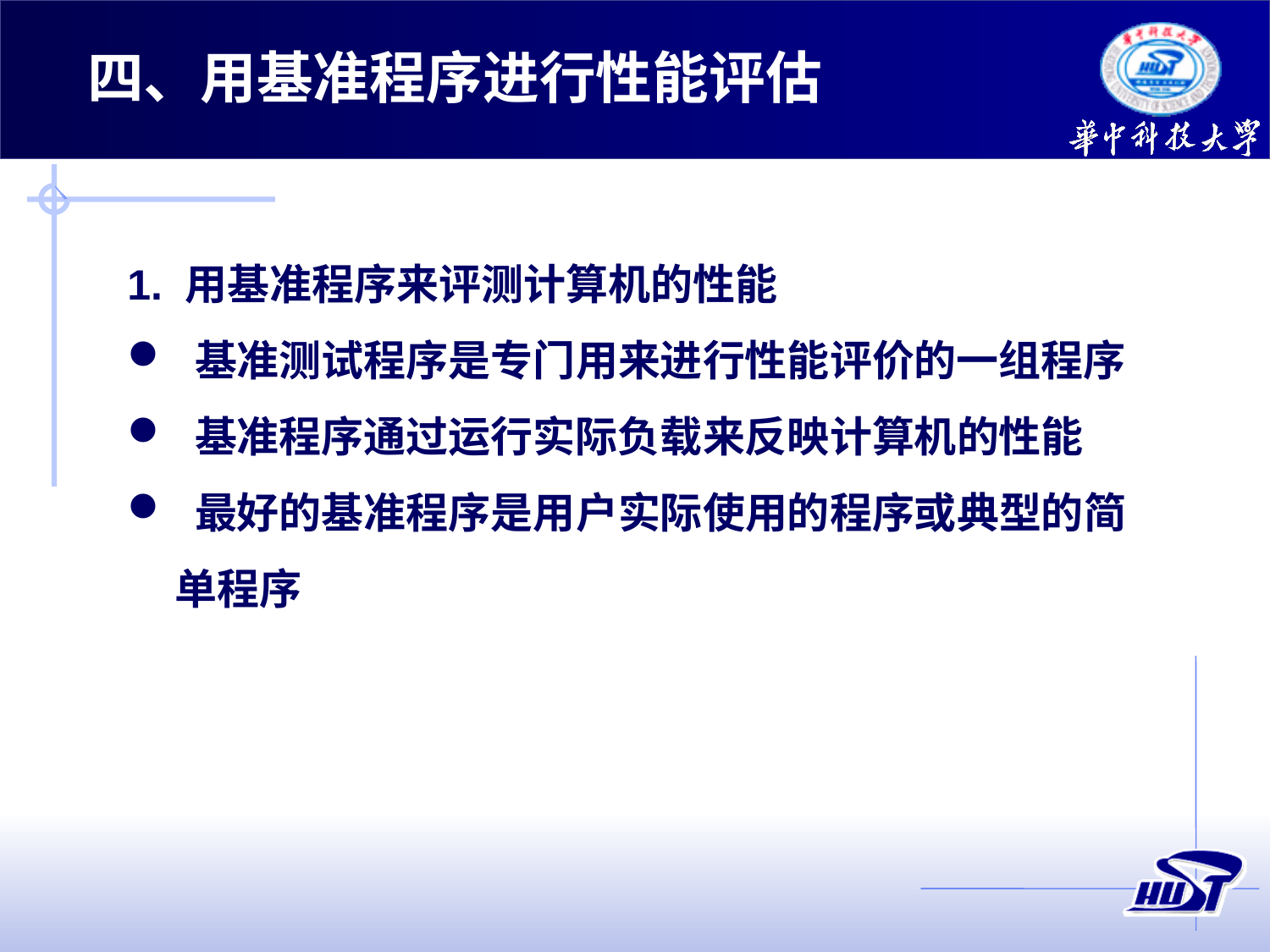

四、用基准程序进行性能评估
1. 用基准程序来评测计算机的性能
 基准测试程序是专门用来进行性能评价的一组程序
 基准程序通过运行实际负载来反映计算机的性能
 最好的基准程序是用户实际使用的程序或典型的简单程序